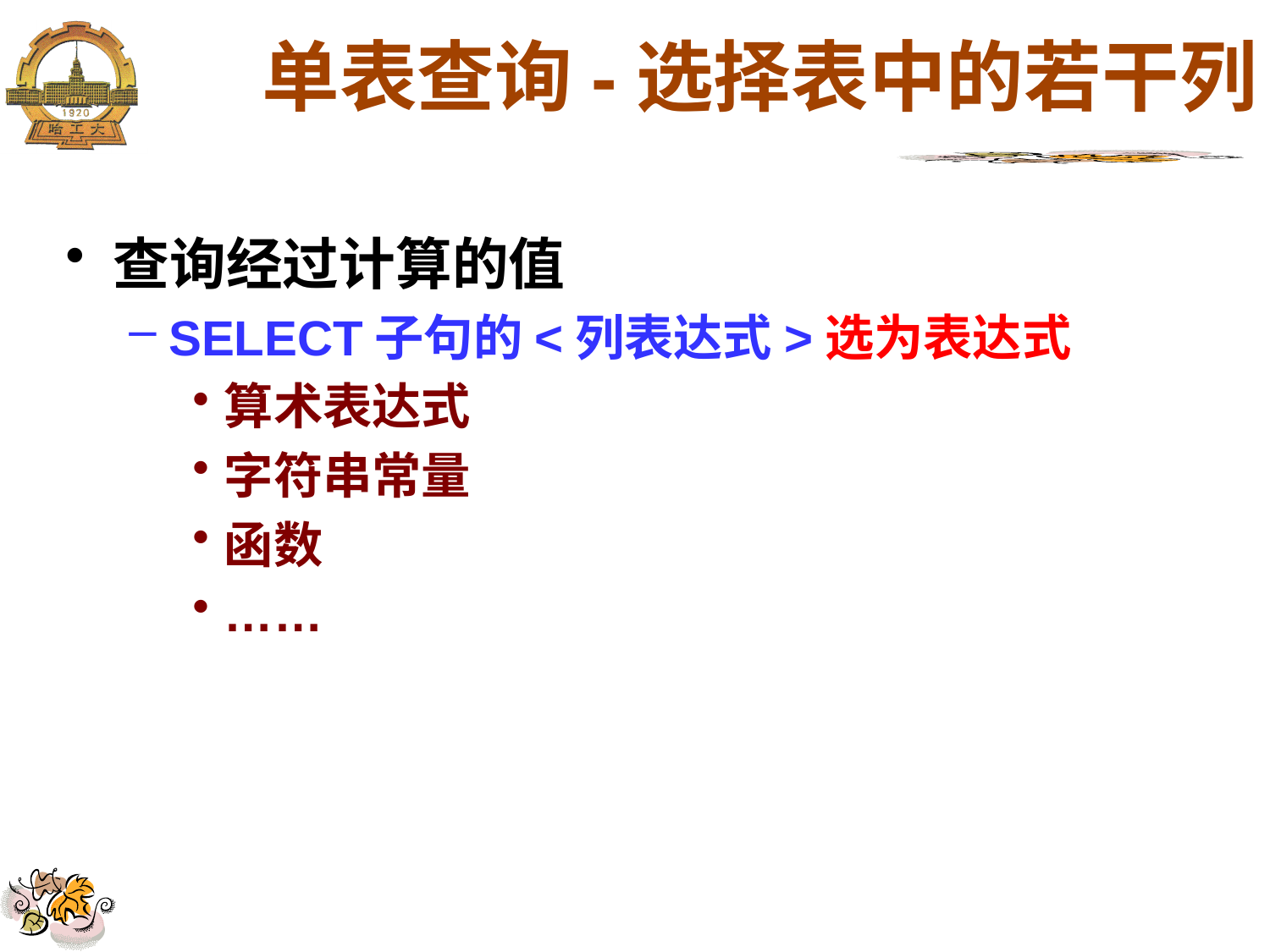

# 单表查询-选择表中的若干列
查询经过计算的值
SELECT子句的<列表达式>选为表达式
算术表达式
字符串常量
函数
……